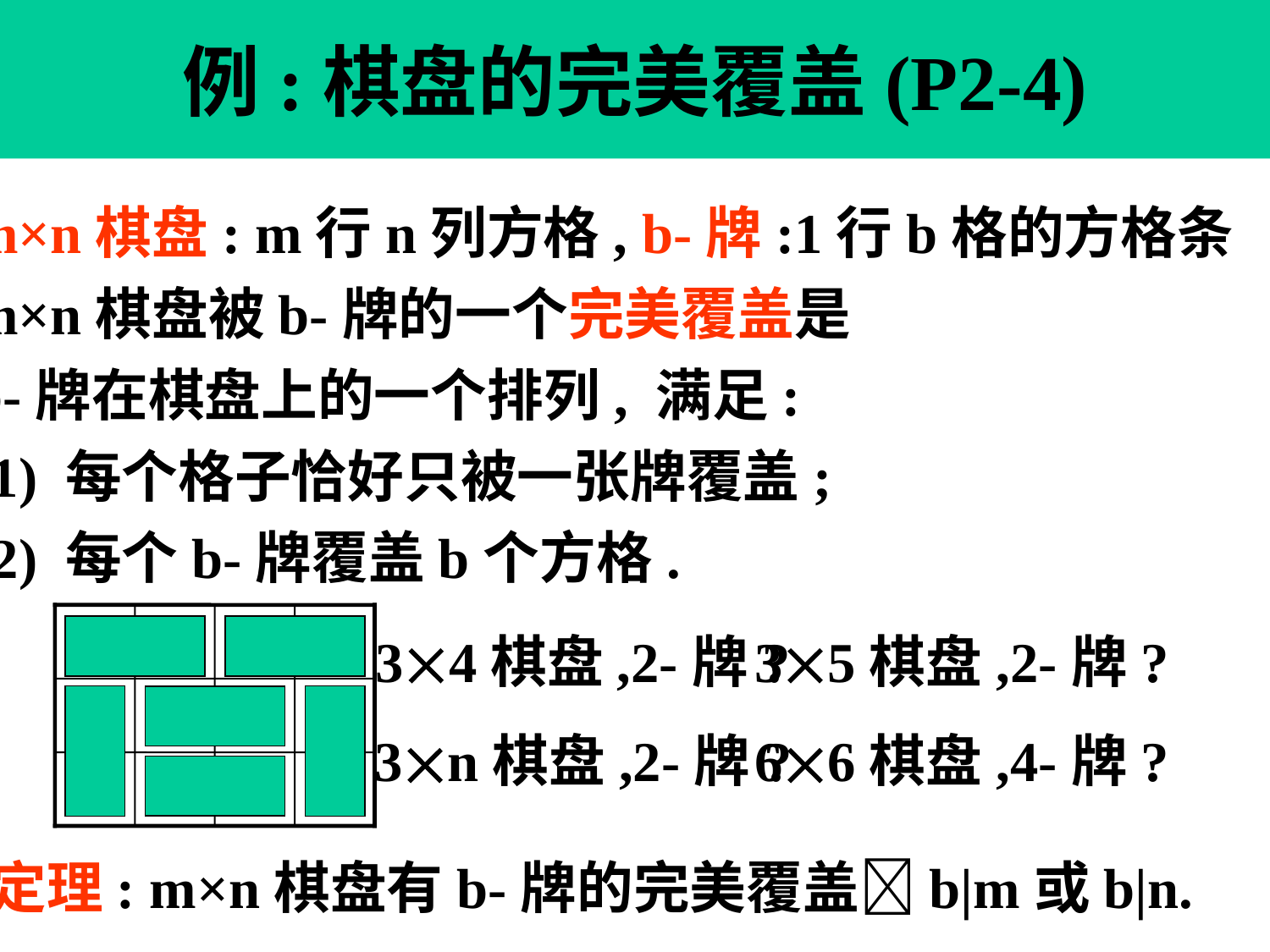

# 例:棋盘的完美覆盖(P2-4)
m×n棋盘: m行n列方格, b-牌:1行b格的方格条
m×n棋盘被b-牌的一个完美覆盖是
b-牌在棋盘上的一个排列, 满足:
(1) 每个格子恰好只被一张牌覆盖;
(2) 每个b-牌覆盖b个方格.

3×4棋盘,2-牌?
3×5棋盘,2-牌?

3×n棋盘,2-牌?
6×6棋盘,4-牌?
定理: m×n棋盘有b-牌的完美覆盖⇔b|m或b|n.